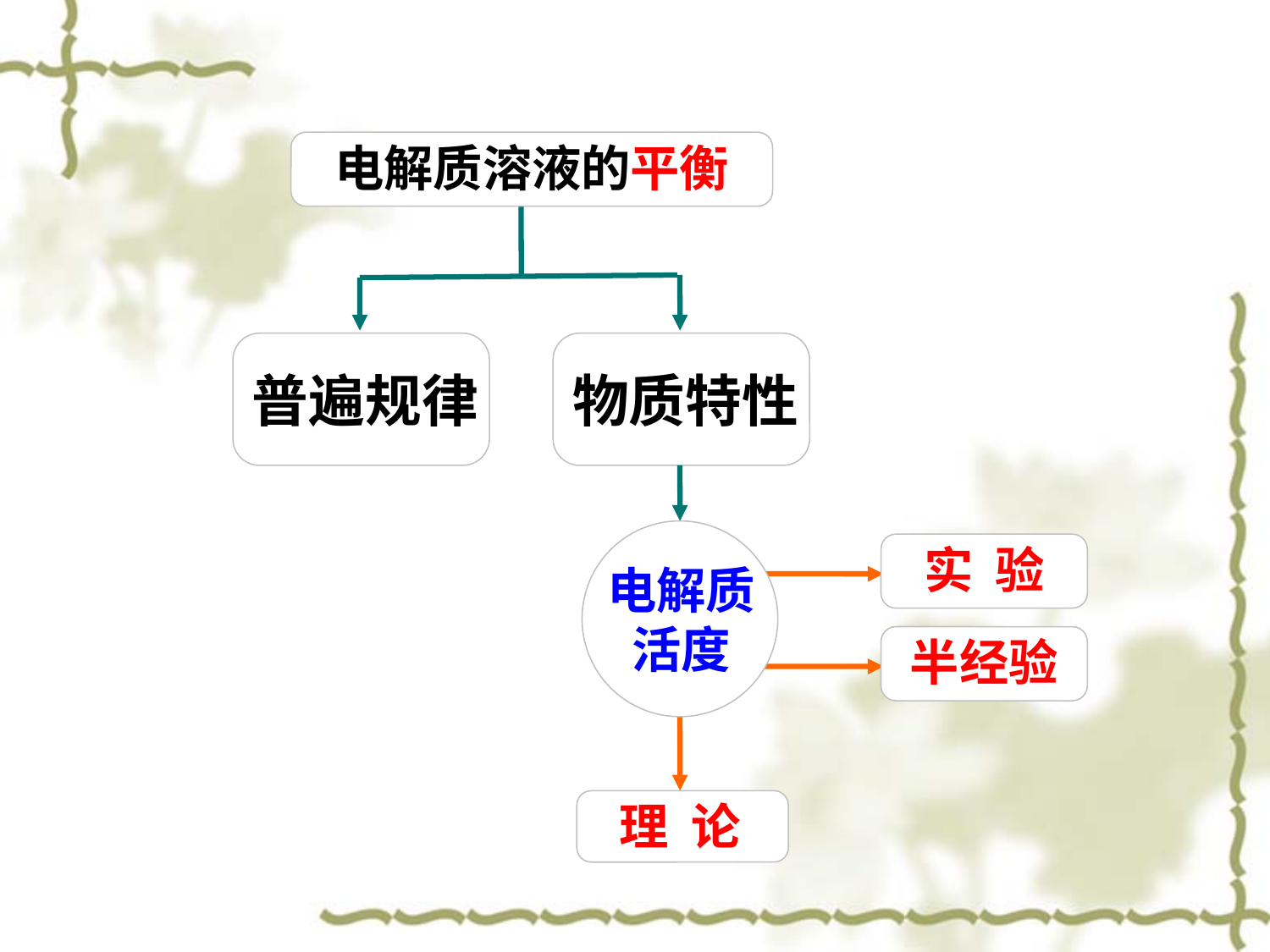

电解质溶液的平衡

普遍规律
物质特性

实  验

电解质活度

半经验

理  论